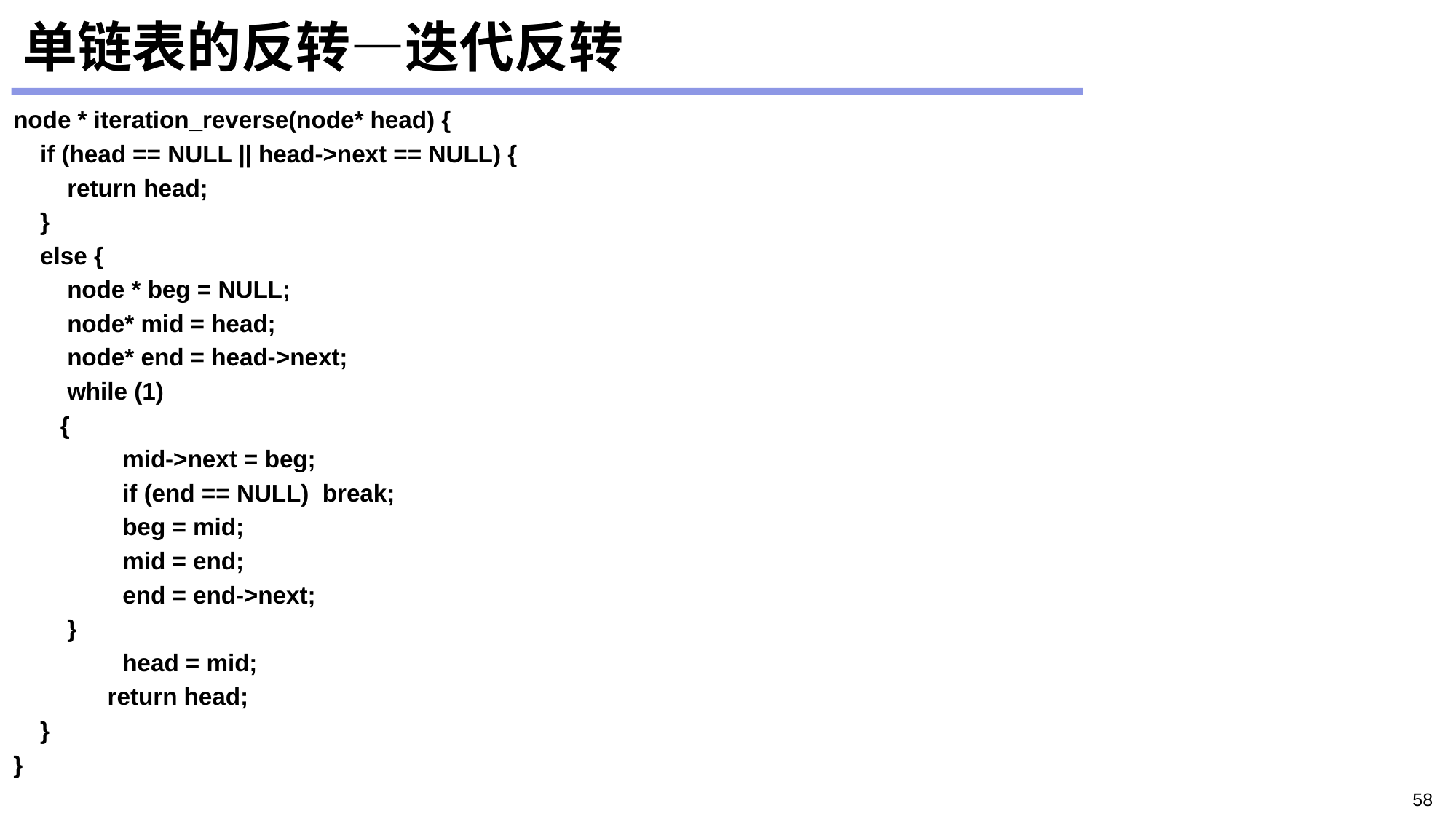

# 单链表的反转—迭代反转
node * iteration_reverse(node* head) {
    if (head == NULL || head->next == NULL) {
        return head;
    }
    else {
        node * beg = NULL;
        node* mid = head;
        node* end = head->next;
        while (1)
       {
	mid->next = beg;
	if (end == NULL)  break;
	beg = mid;
 	mid = end;
 	end = end->next;
        }
	head = mid;
              return head;
    }
}
58